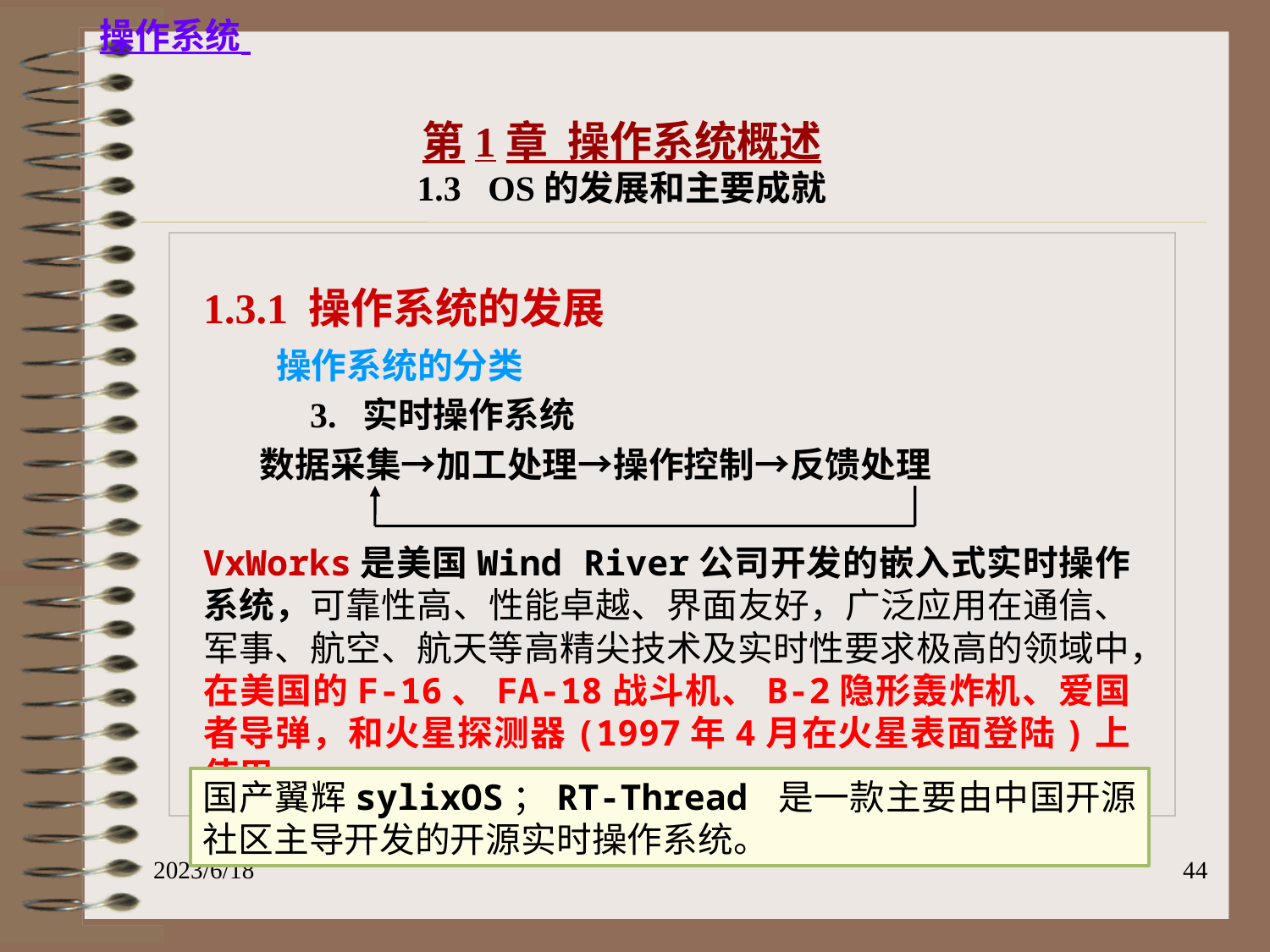

第1章  操作系统概述
1.3   OS的发展和主要成就

1.3.1 操作系统的发展
        操作系统的分类
            3.  实时操作系统
      数据采集→加工处理→操作控制→反馈处理

VxWorks是美国Wind River公司开发的嵌入式实时操作系统，可靠性高、性能卓越、界面友好，广泛应用在通信、军事、航空、航天等高精尖技术及实时性要求极高的领域中，在美国的F-16、FA-18战斗机、B-2隐形轰炸机、爱国者导弹，和火星探测器(1997年4月在火星表面登陆)上使用。

国产翼辉sylixOS；RT-Thread 是一款主要由中国开源社区主导开发的开源实时操作系统。
2023/6/18
44